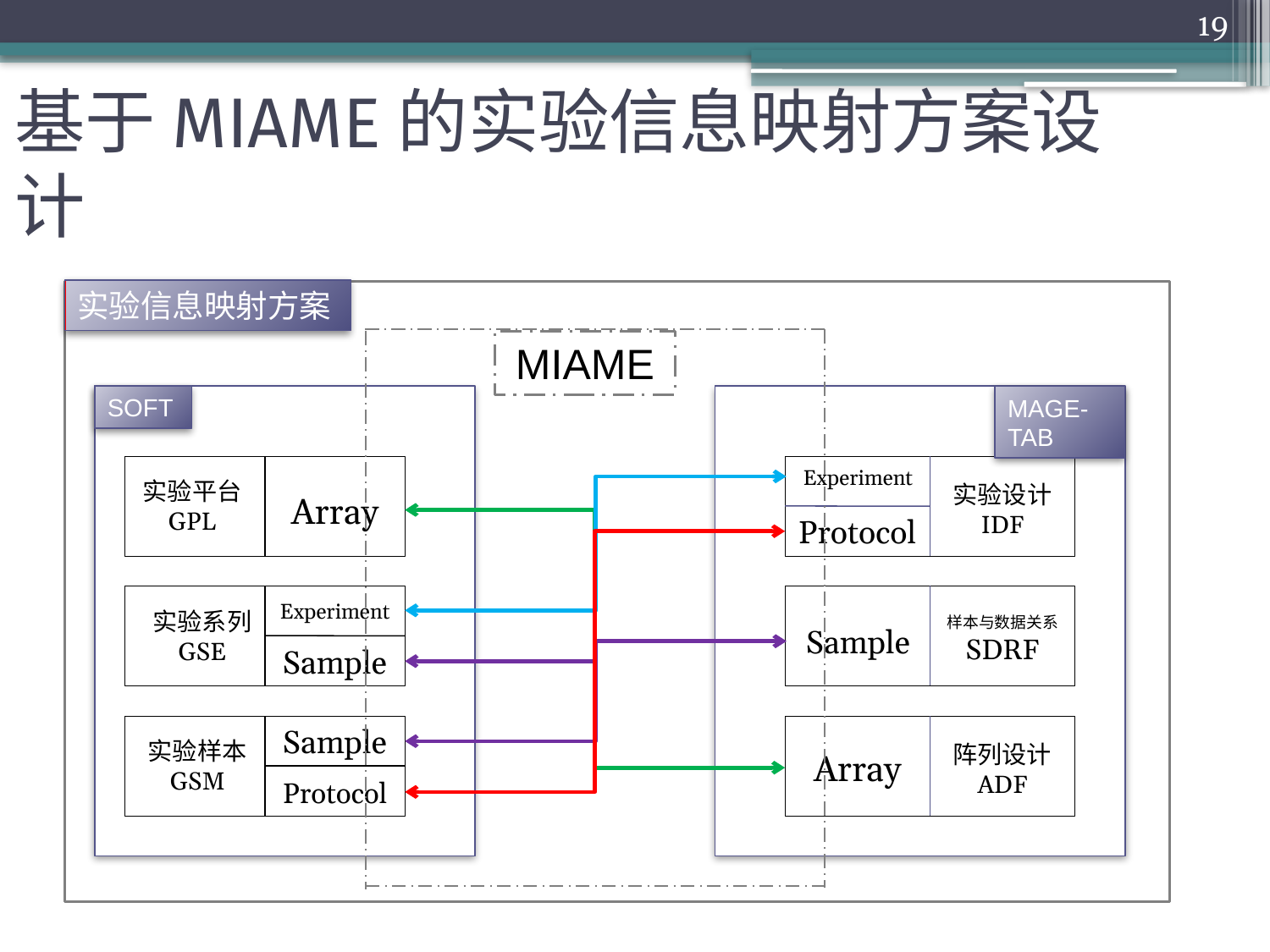

19
# 基于MIAME的实验信息映射方案设计
实验信息映射方案

MIAME

SOFT

MAGE-TAB

Experiment
实验平台
GPL
实验设计
IDF
Array
Protocol

Experiment
实验系列
GSE
样本与数据关系
SDRF
Sample
Sample

Sample

实验样本
GSM
阵列设计ADF
Array
Protocol